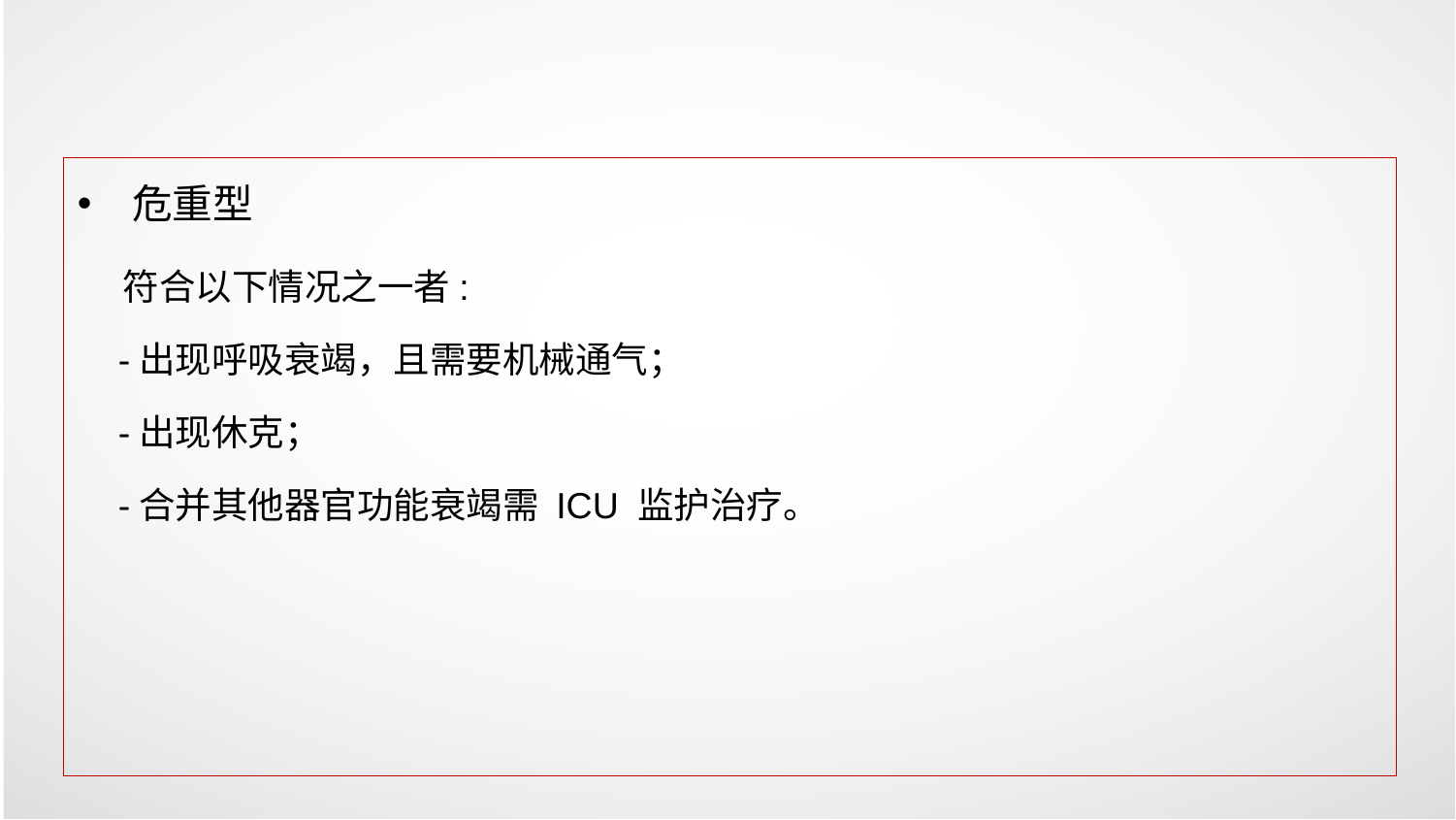

#
危重型
    符合以下情况之一者:
    -出现呼吸衰竭，且需要机械通气；
    -出现休克；
    -合并其他器官功能衰竭需 ICU 监护治疗。